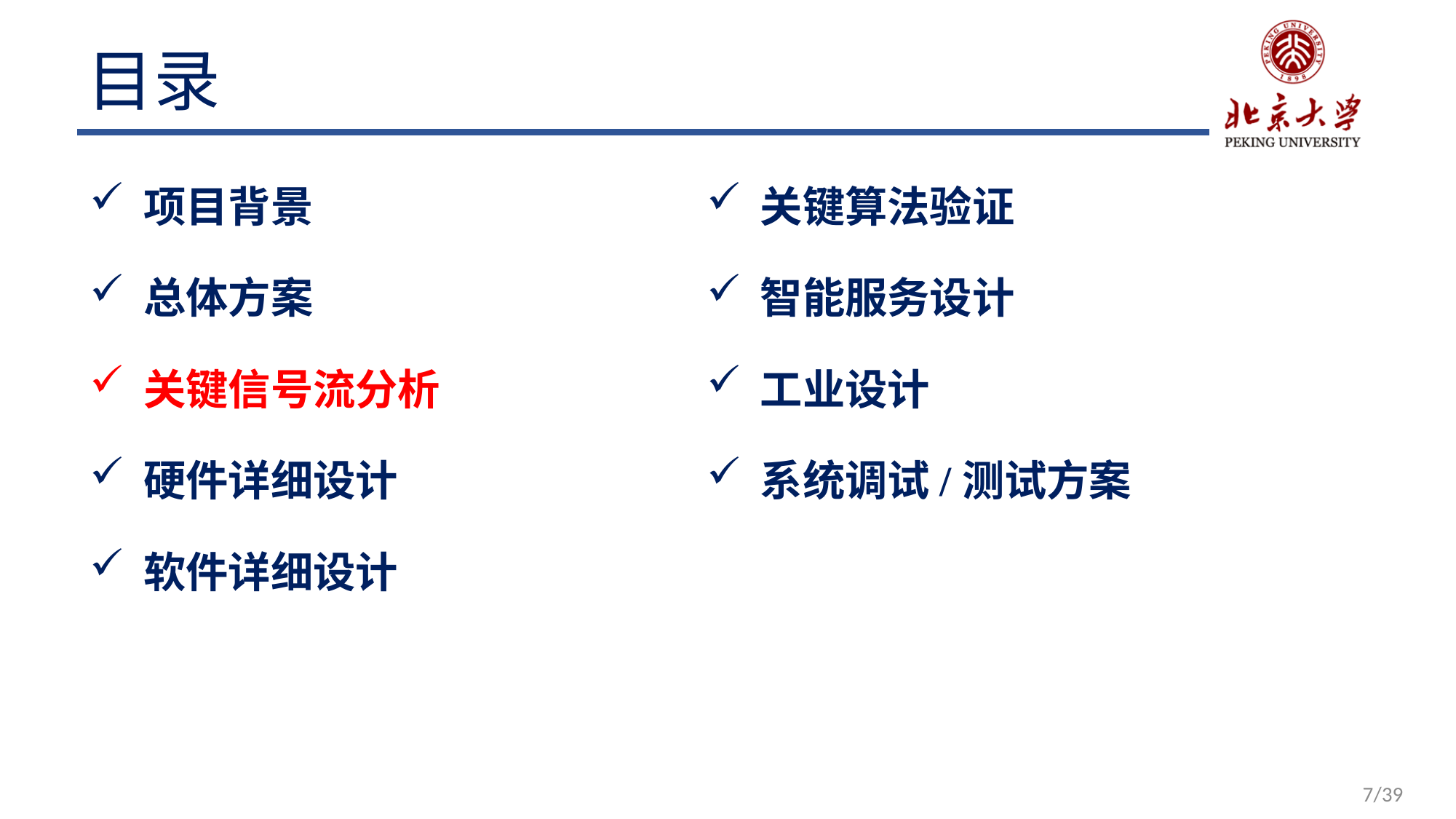

# 目录
项目背景
总体方案
关键信号流分析
硬件详细设计
软件详细设计
关键算法验证
智能服务设计
工业设计
系统调试/测试方案

7/39